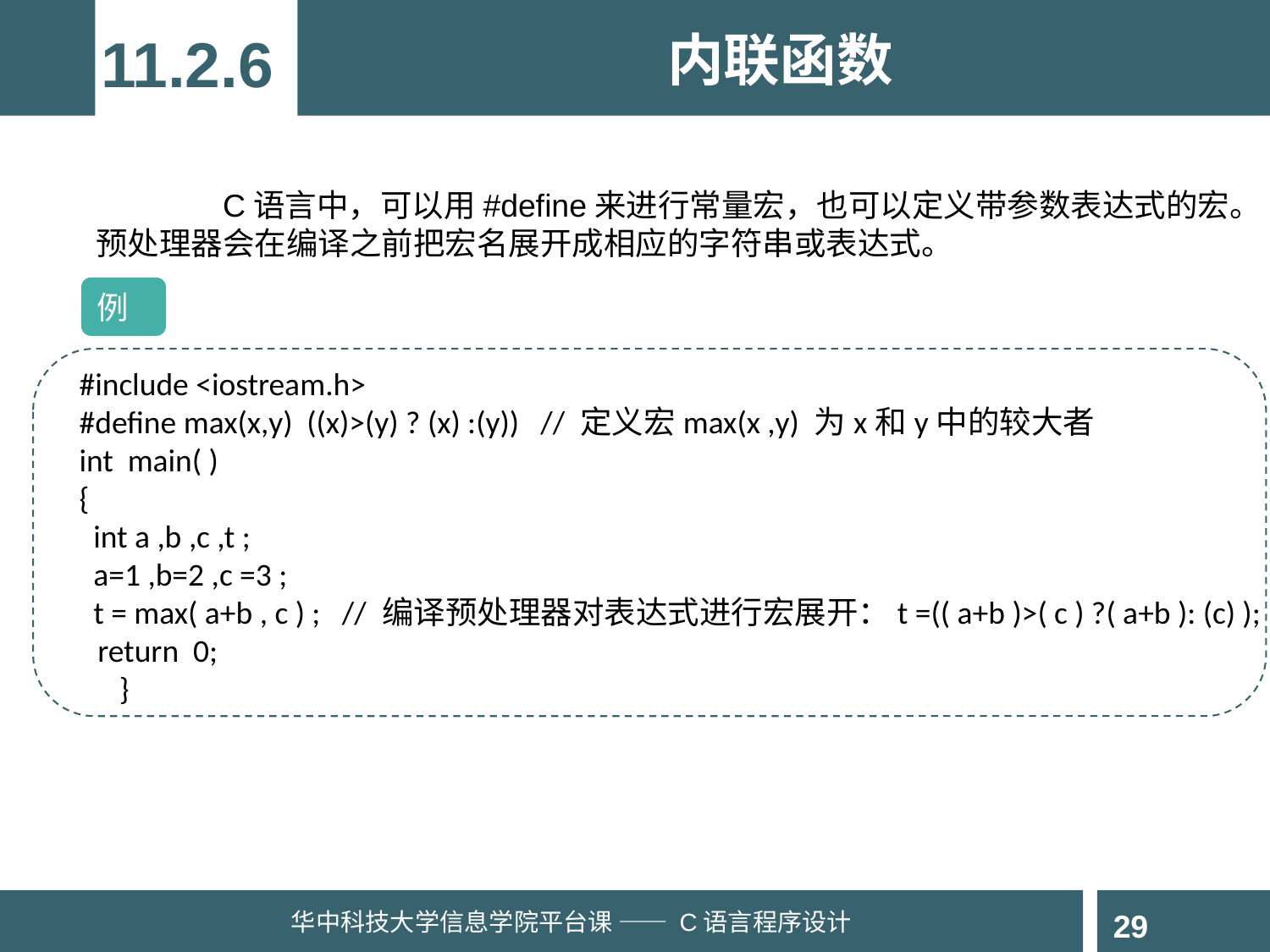

11.2.6
内联函数
	C语言中，可以用#define来进行常量宏，也可以定义带参数表达式的宏。预处理器会在编译之前把宏名展开成相应的字符串或表达式。
例

#include <iostream.h>
#define max(x,y)  ((x)>(y) ? (x) :(y))   // 定义宏max(x ,y) 为x和y中的较大者
int  main( )
{
  int a ,b ,c ,t ;
  a=1 ,b=2 ,c =3 ;
  t = max( a+b , c ) ;   // 编译预处理器对表达式进行宏展开：t =(( a+b )>( c ) ?( a+b ): (c) );
return  0;
   }